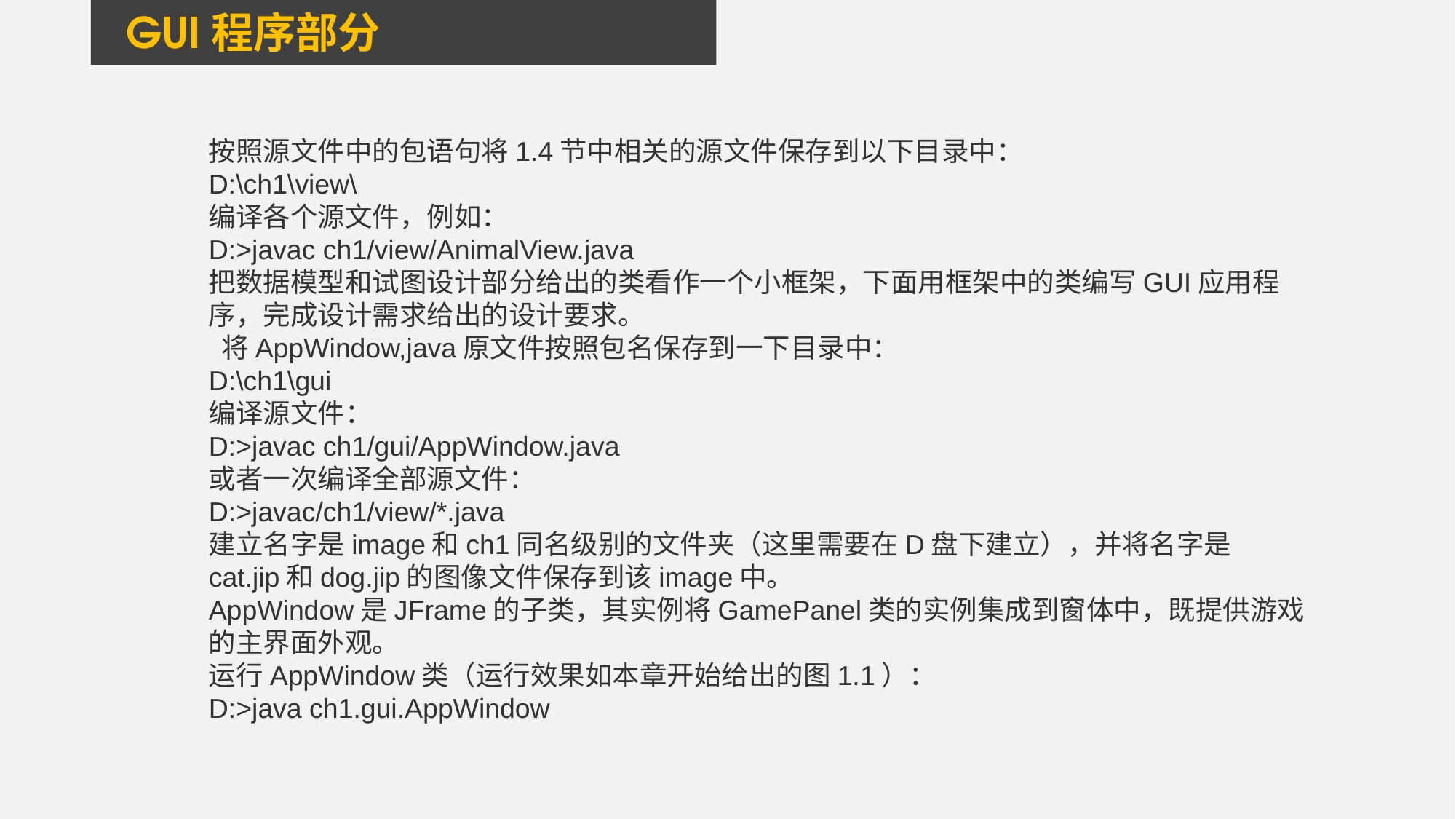

GUI程序部分
按照源文件中的包语句将1.4节中相关的源文件保存到以下目录中：
D:\ch1\view\
编译各个源文件，例如：
D:>javac ch1/view/AnimalView.java
把数据模型和试图设计部分给出的类看作一个小框架，下面用框架中的类编写GUI应用程序，完成设计需求给出的设计要求。
 将AppWindow,java原文件按照包名保存到一下目录中：
D:\ch1\gui
编译源文件：
D:>javac ch1/gui/AppWindow.java
或者一次编译全部源文件：
D:>javac/ch1/view/*.java
建立名字是image和ch1同名级别的文件夹（这里需要在D盘下建立），并将名字是cat.jip和dog.jip的图像文件保存到该image中。
AppWindow是JFrame的子类，其实例将GamePanel类的实例集成到窗体中，既提供游戏的主界面外观。
运行AppWindow类（运行效果如本章开始给出的图1.1）：
D:>java ch1.gui.AppWindow